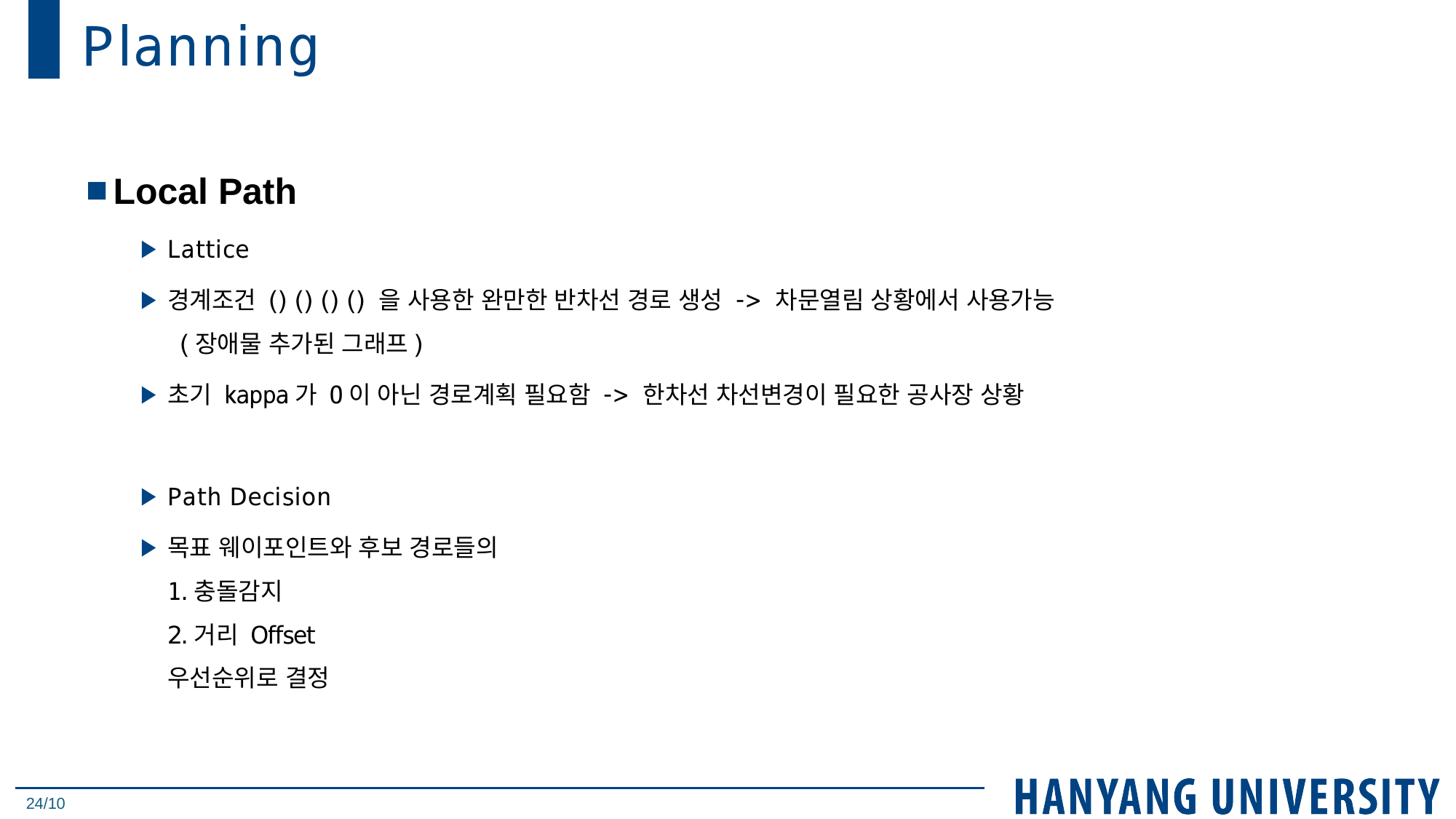

# Planning
Local Path
Lattice
경계조건 () () () () 을 사용한 완만한 반차선 경로 생성 -> 차문열림 상황에서 사용가능
 (장애물 추가된 그래프)
초기 kappa가 0이 아닌 경로계획 필요함 -> 한차선 차선변경이 필요한 공사장 상황

Path Decision
목표 웨이포인트와 후보 경로들의
1.충돌감지
2.거리 Offset
우선순위로 결정